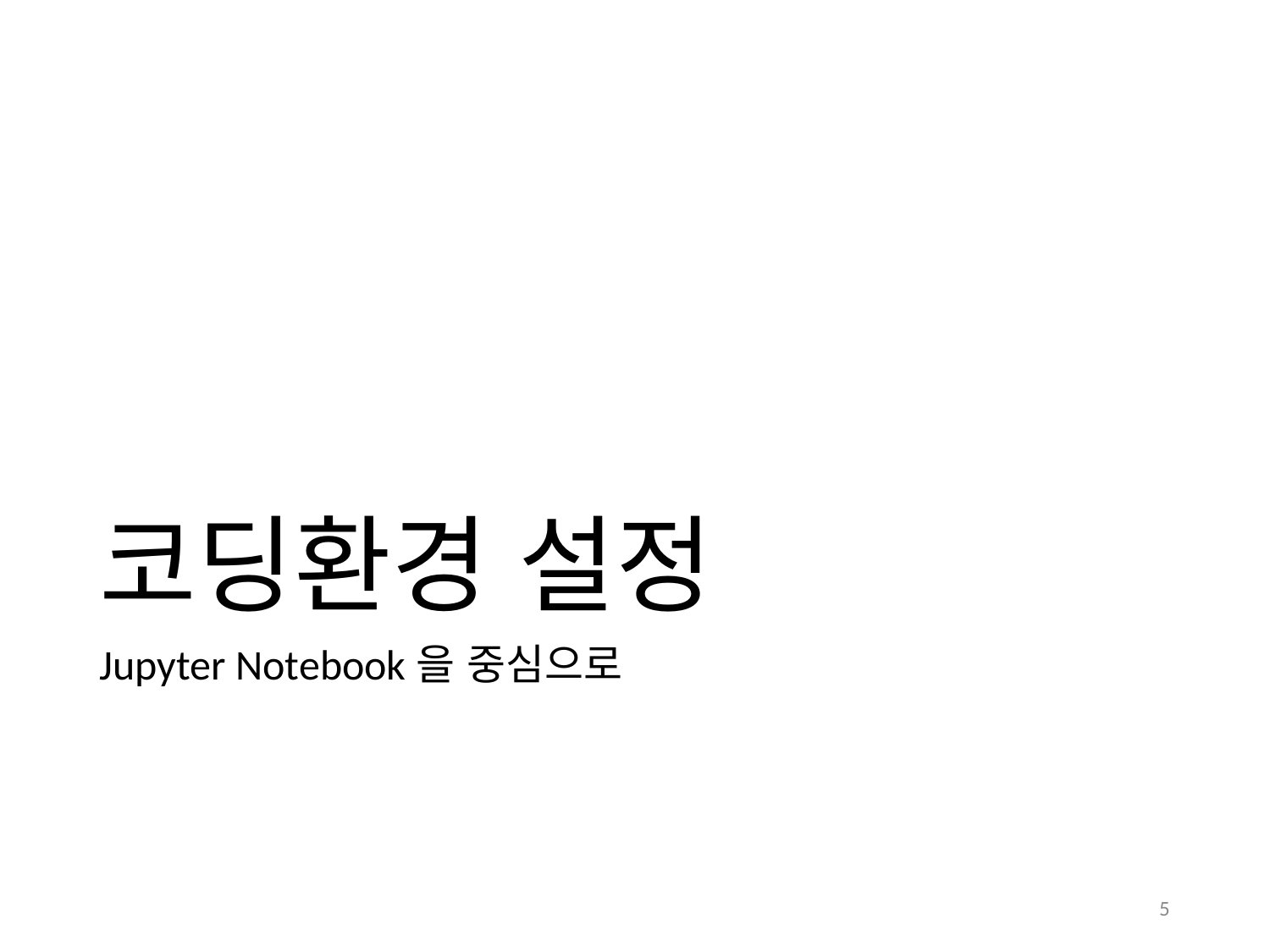

# 코딩환경 설정
Jupyter Notebook을 중심으로
5